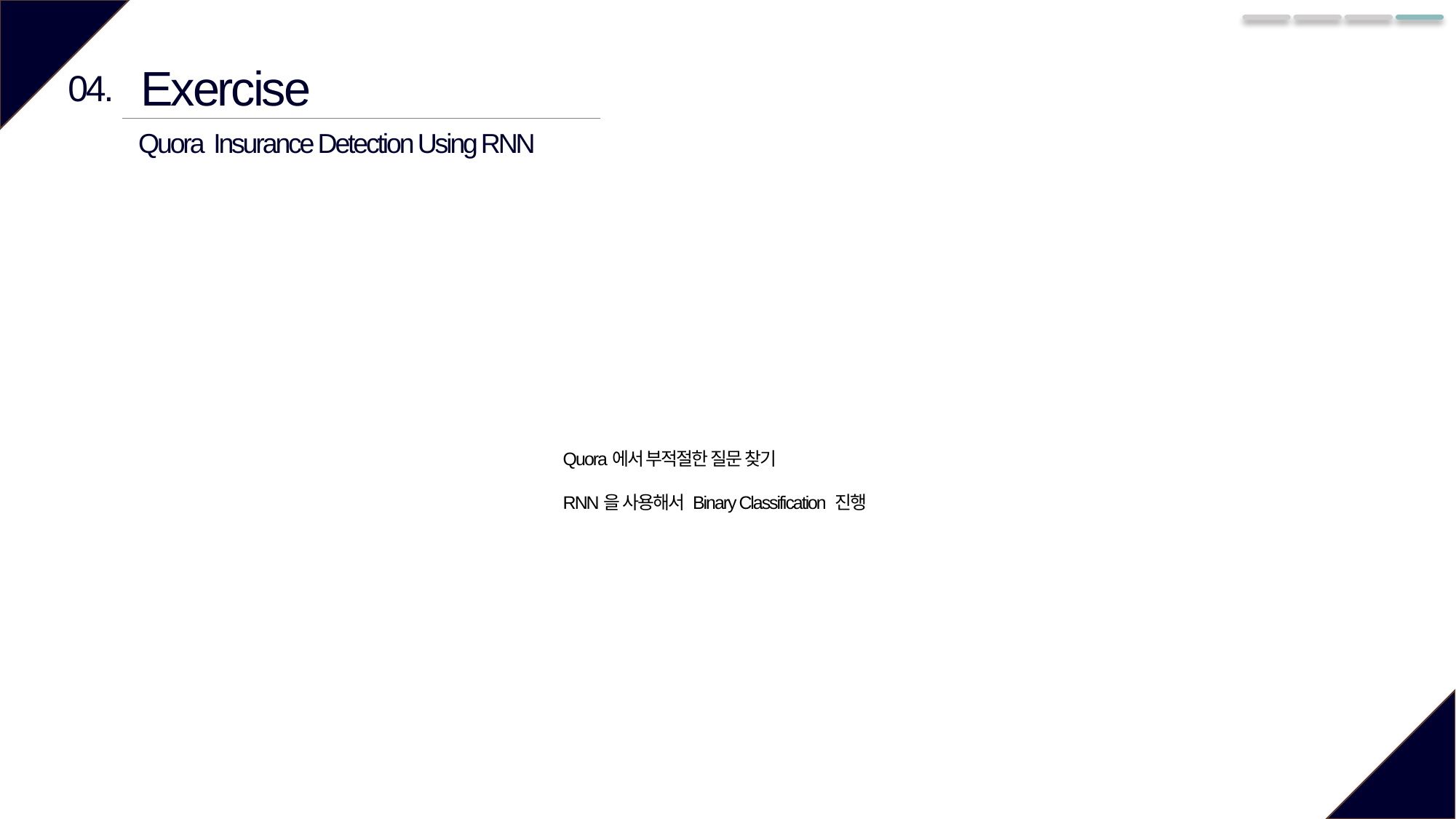

Exercise
04.
Quora  Insurance Detection Using RNN
Quora에서 부적절한 질문 찾기
RNN을 사용해서 Binary Classification 진행